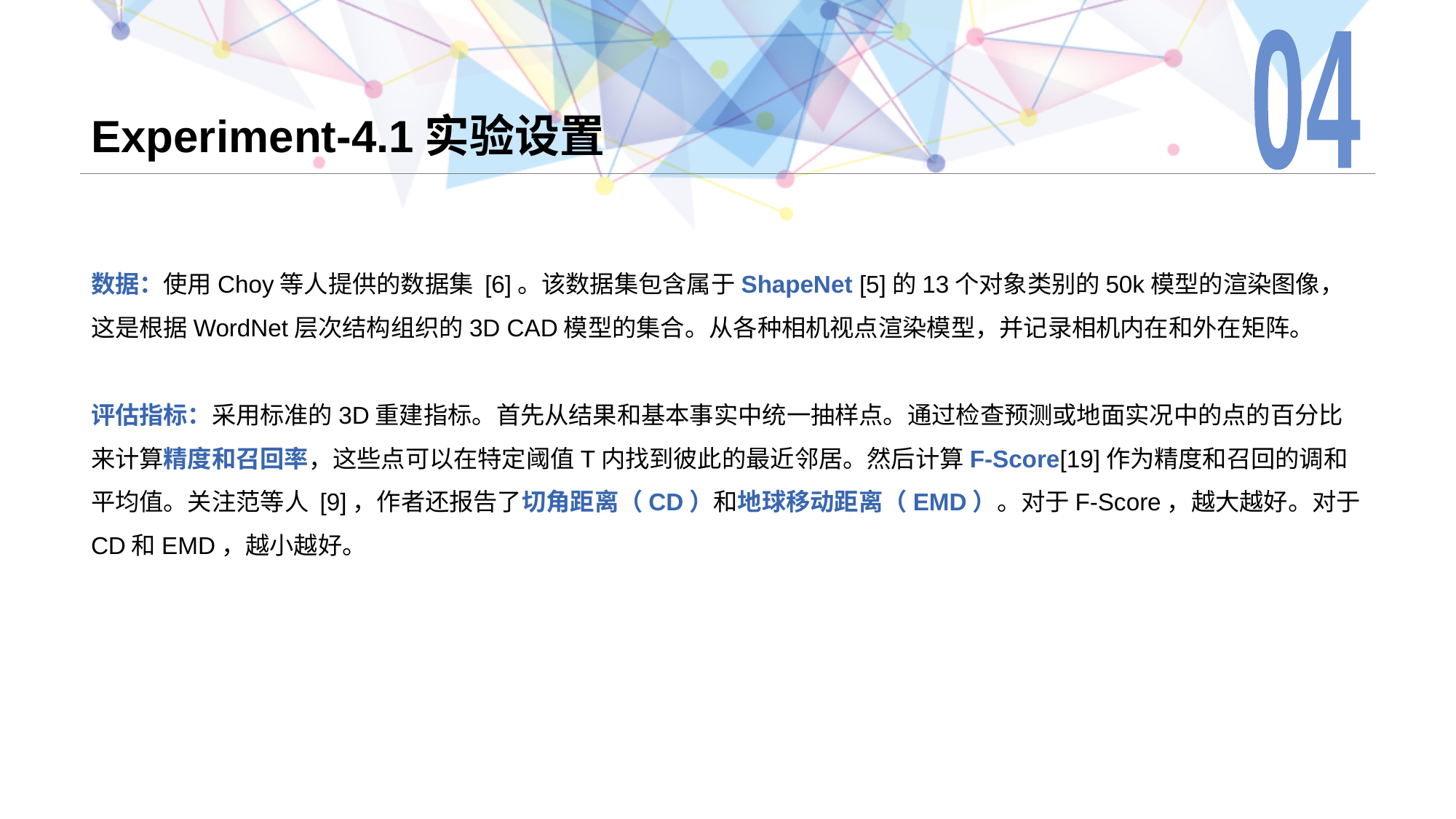

04
# Experiment-4.1实验设置
数据：使用Choy等人提供的数据集 [6]。该数据集包含属于ShapeNet [5]的13个对象类别的50k模型的渲染图像，这是根据WordNet层次结构组织的3D CAD模型的集合。从各种相机视点渲染模型，并记录相机内在和外在矩阵。

评估指标：采用标准的3D重建指标。首先从结果和基本事实中统一抽样点。通过检查预测或地面实况中的点的百分比来计算精度和召回率，这些点可以在特定阈值T内找到彼此的最近邻居。然后计算F-Score[19]作为精度和召回的调和平均值。关注范等人 [9]，作者还报告了切角距离（CD）和地球移动距离（EMD）。对于F-Score，越大越好。对于CD和EMD，越小越好。